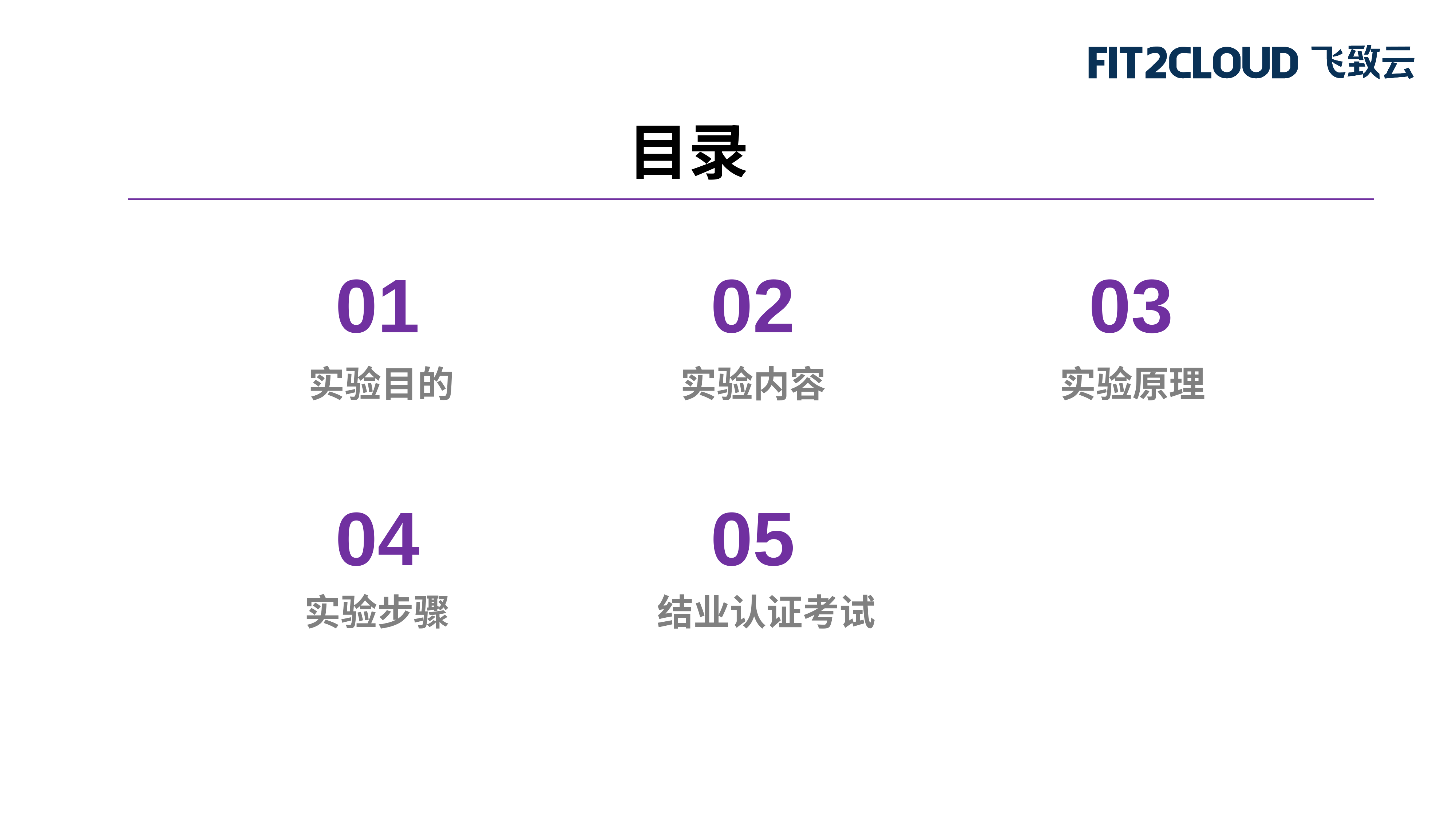

目录
01
02
03
实验目的
实验内容
实验原理
04
05
实验步骤
结业认证考试